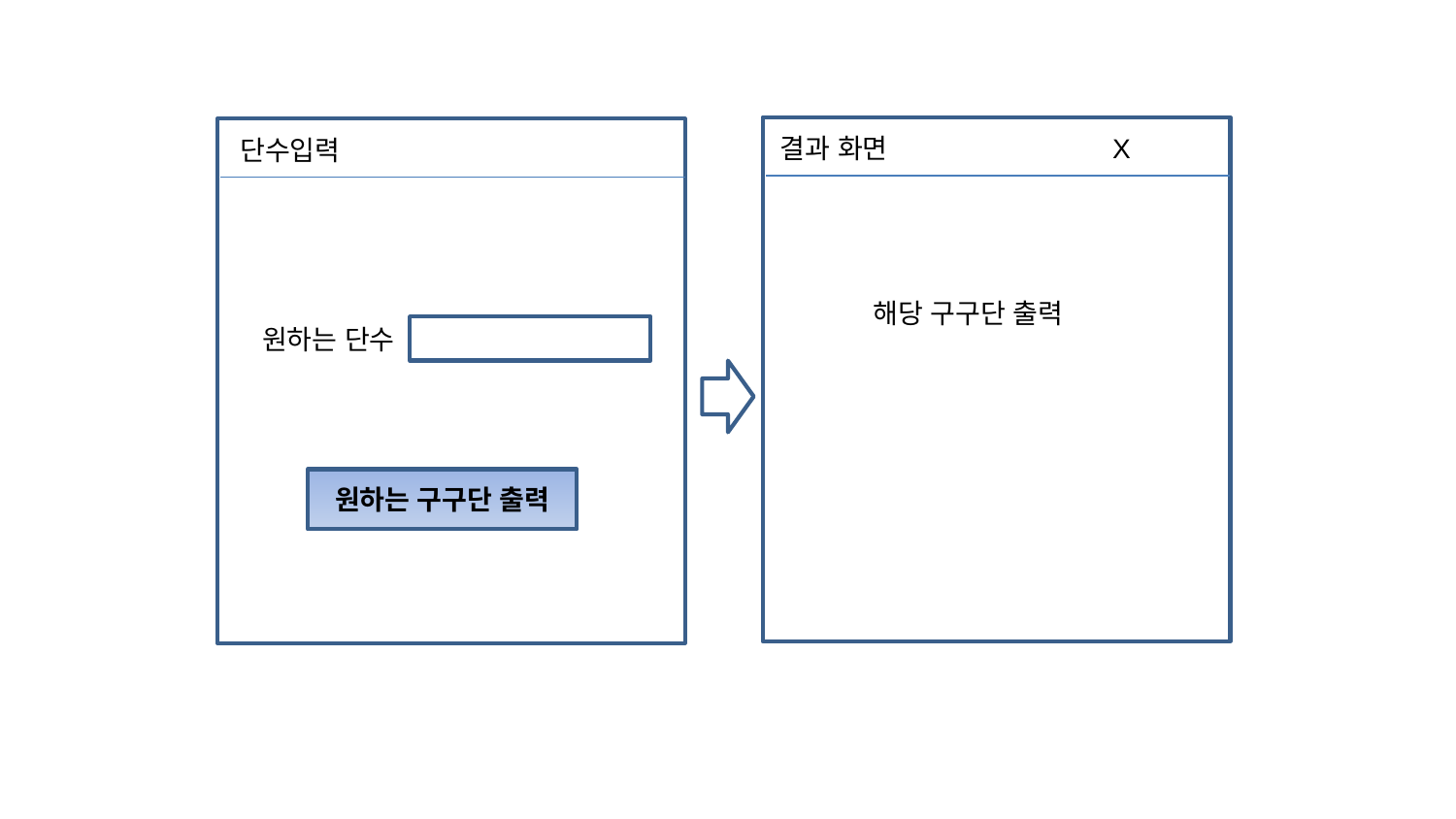

결과 화면                             X
단수입력
해당 구구단 출력
원하는 단수

원하는 구구단 출력